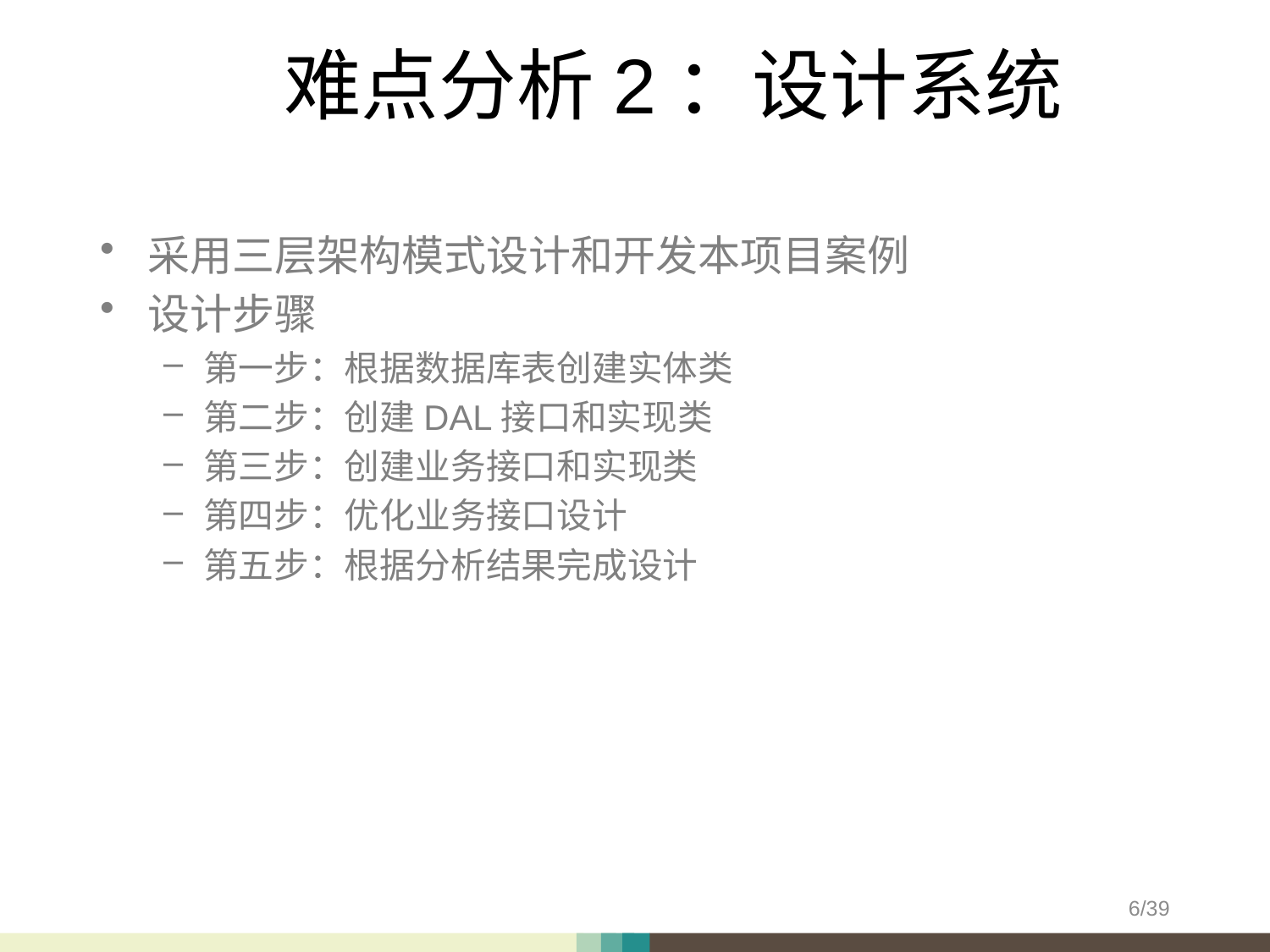

# 难点分析2：设计系统
采用三层架构模式设计和开发本项目案例
设计步骤
第一步：根据数据库表创建实体类
第二步：创建DAL接口和实现类
第三步：创建业务接口和实现类
第四步：优化业务接口设计
第五步：根据分析结果完成设计
6/39